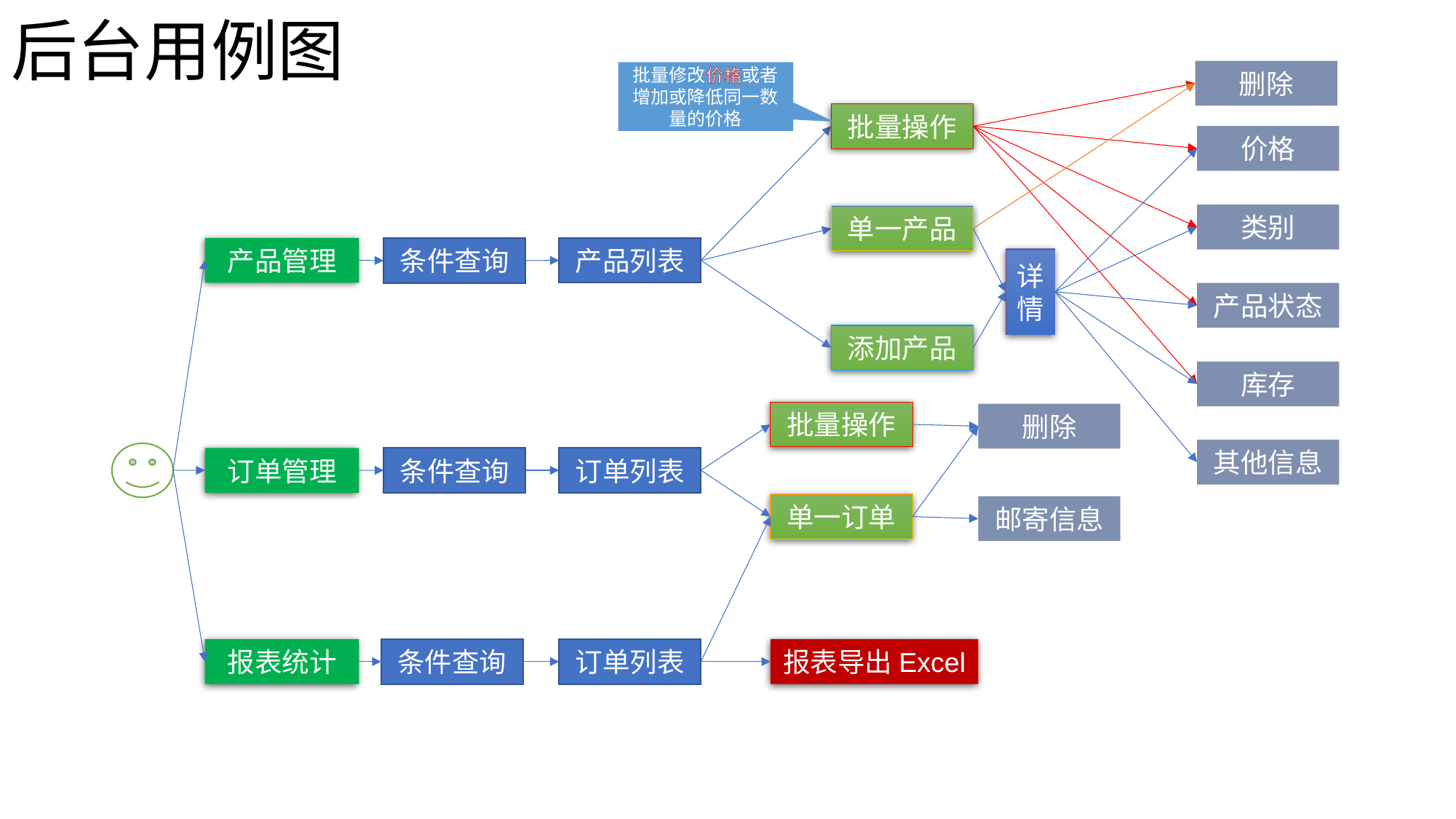

# 后台用例图
删除
批量修改价格或者增加或降低同一数量的价格
批量操作
价格
类别
单一产品
产品管理
产品列表
条件查询
详情
产品状态
添加产品
库存
批量操作
删除
其他信息

条件查询
订单列表
订单管理
单一订单
邮寄信息
报表统计
订单列表
报表导出Excel
条件查询